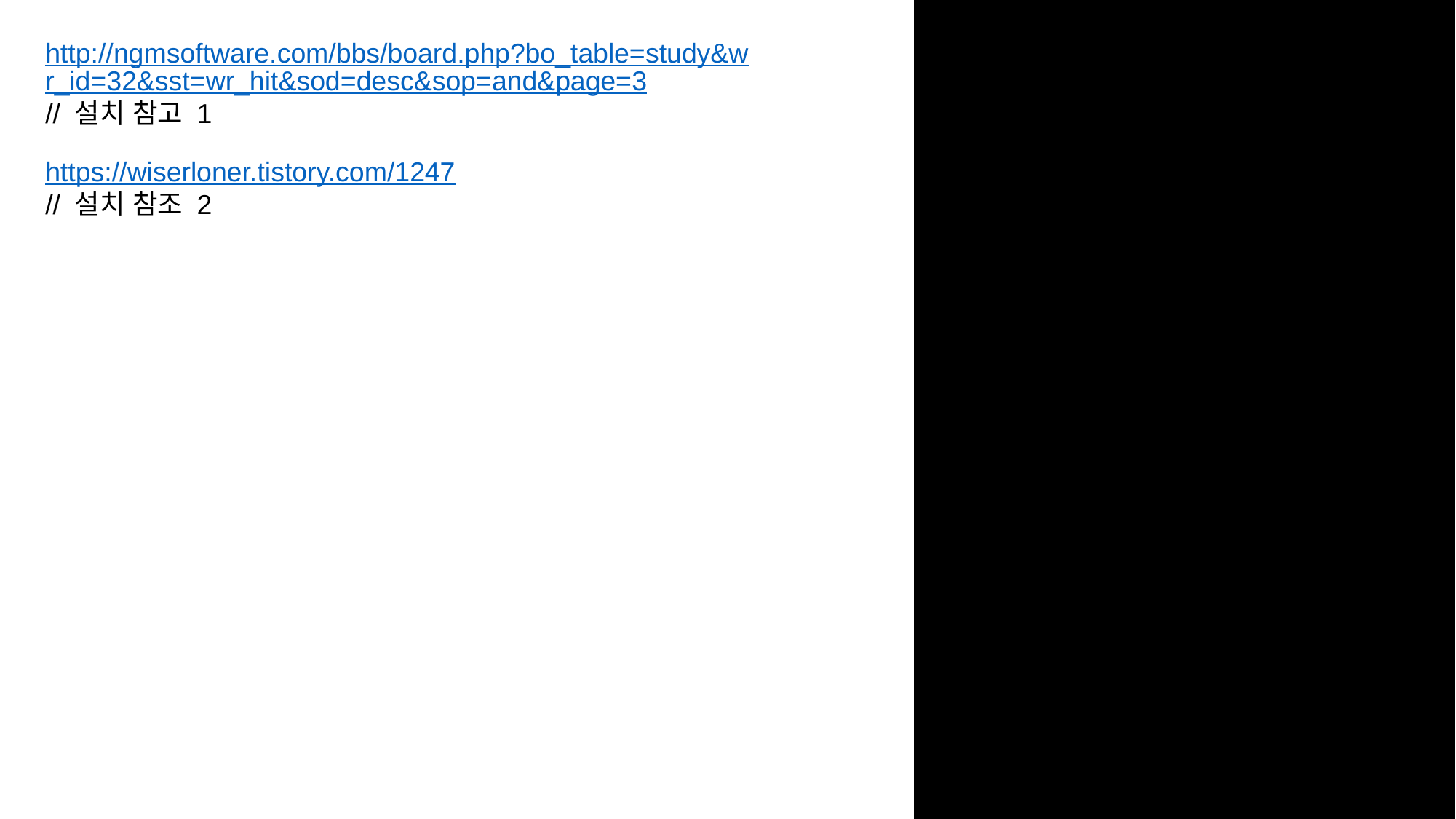

http://ngmsoftware.com/bbs/board.php?bo_table=study&wr_id=32&sst=wr_hit&sod=desc&sop=and&page=3
// 설치 참고 1
https://wiserloner.tistory.com/1247
// 설치 참조 2